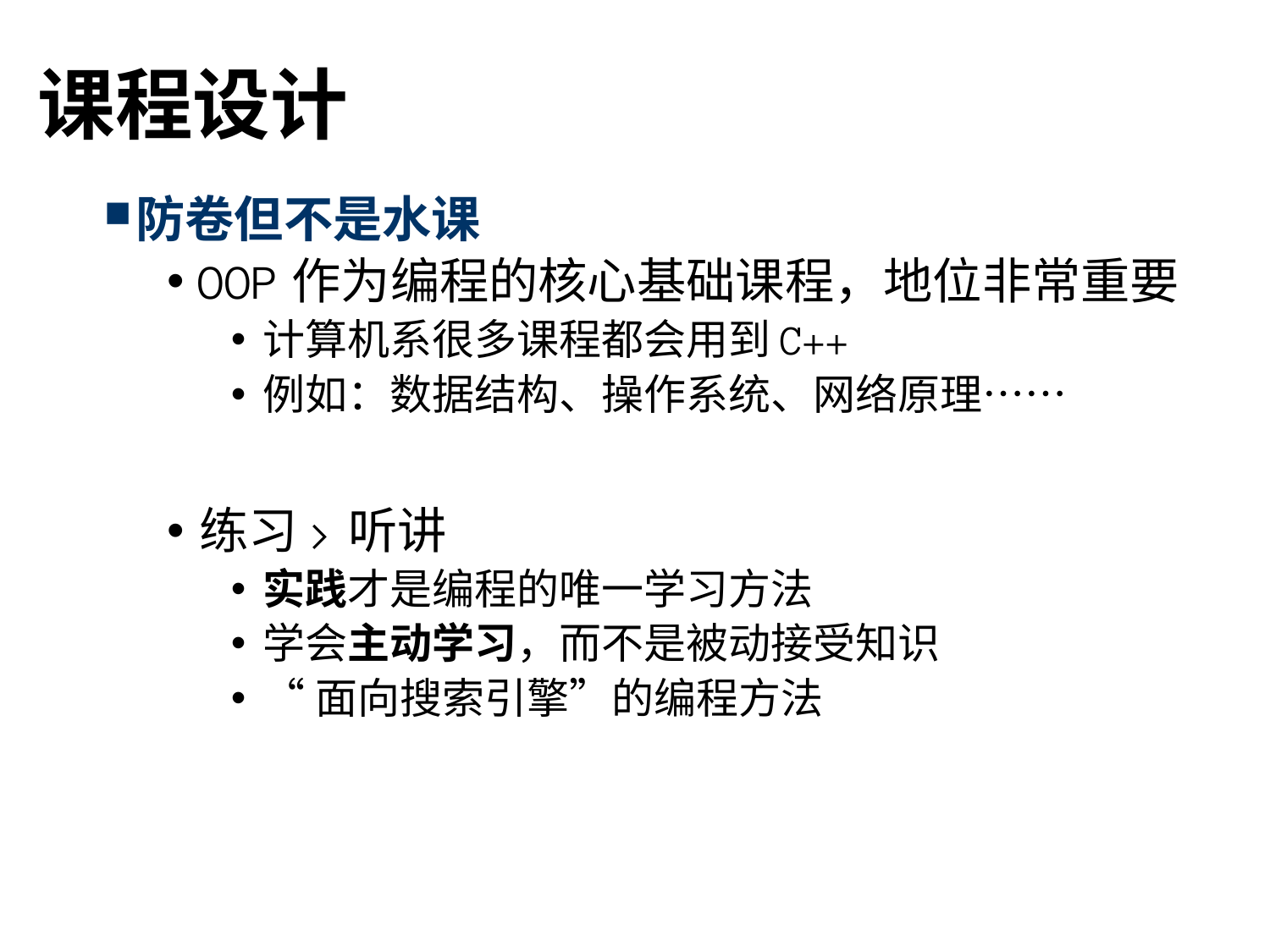

# 课程设计
防卷但不是水课
OOP作为编程的核心基础课程，地位非常重要
计算机系很多课程都会用到C++
例如：数据结构、操作系统、网络原理……

练习>听讲
实践才是编程的唯一学习方法
学会主动学习，而不是被动接受知识
“面向搜索引擎”的编程方法
6